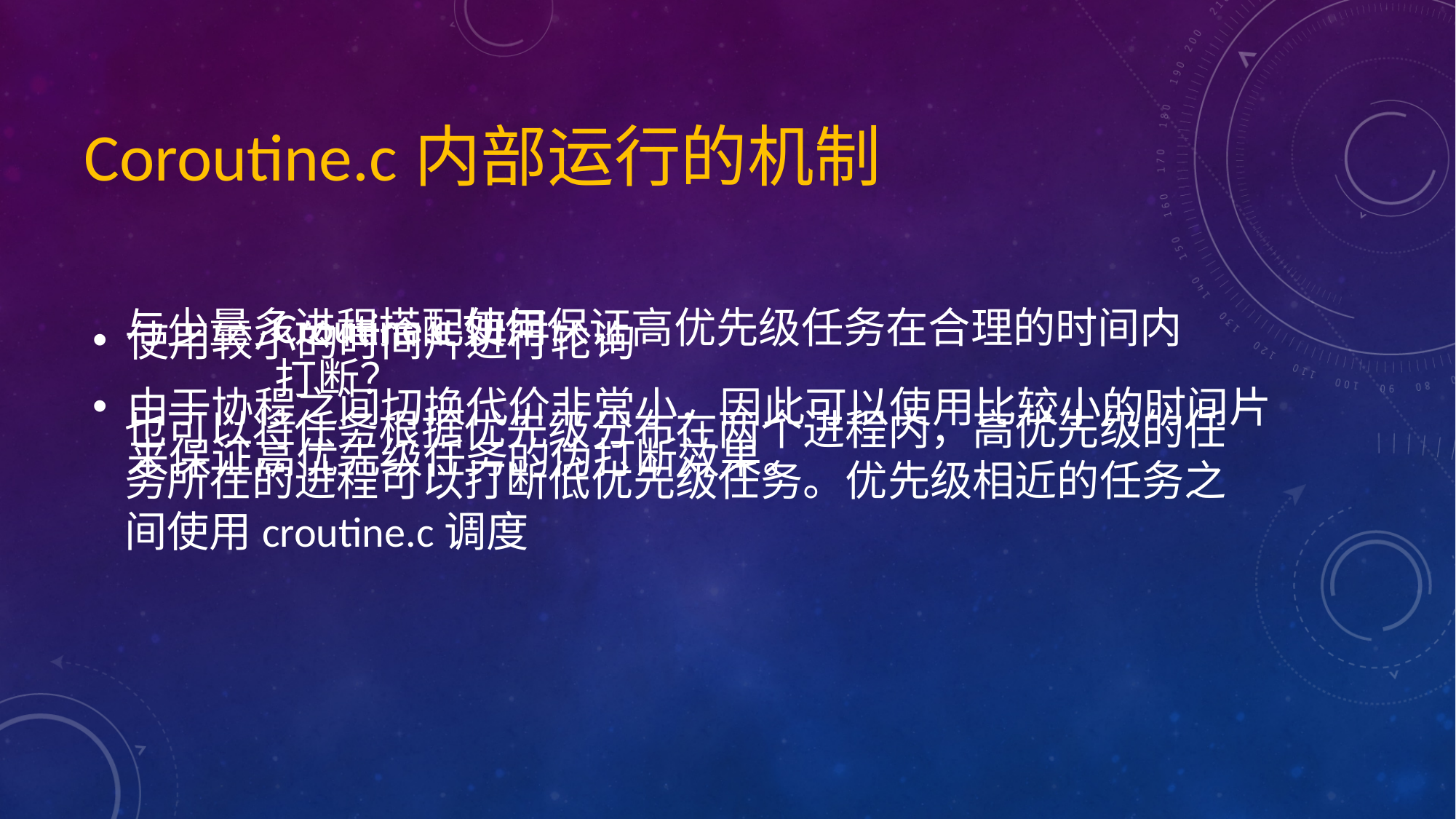

Coroutine.c内部运行的机制
使用较小的时间片进行轮询
由于协程之间切换代价非常小，因此可以使用比较小的时间片来保证高优先级任务的伪打断效果。
与少量多进程搭配使用

也可以将任务根据优先级分布在两个进程内，高优先级的任务所在的进程可以打断低优先级任务。优先级相近的任务之间使用croutine.c调度

Croutine.c如何保证高优先级任务在合理的时间内打断？